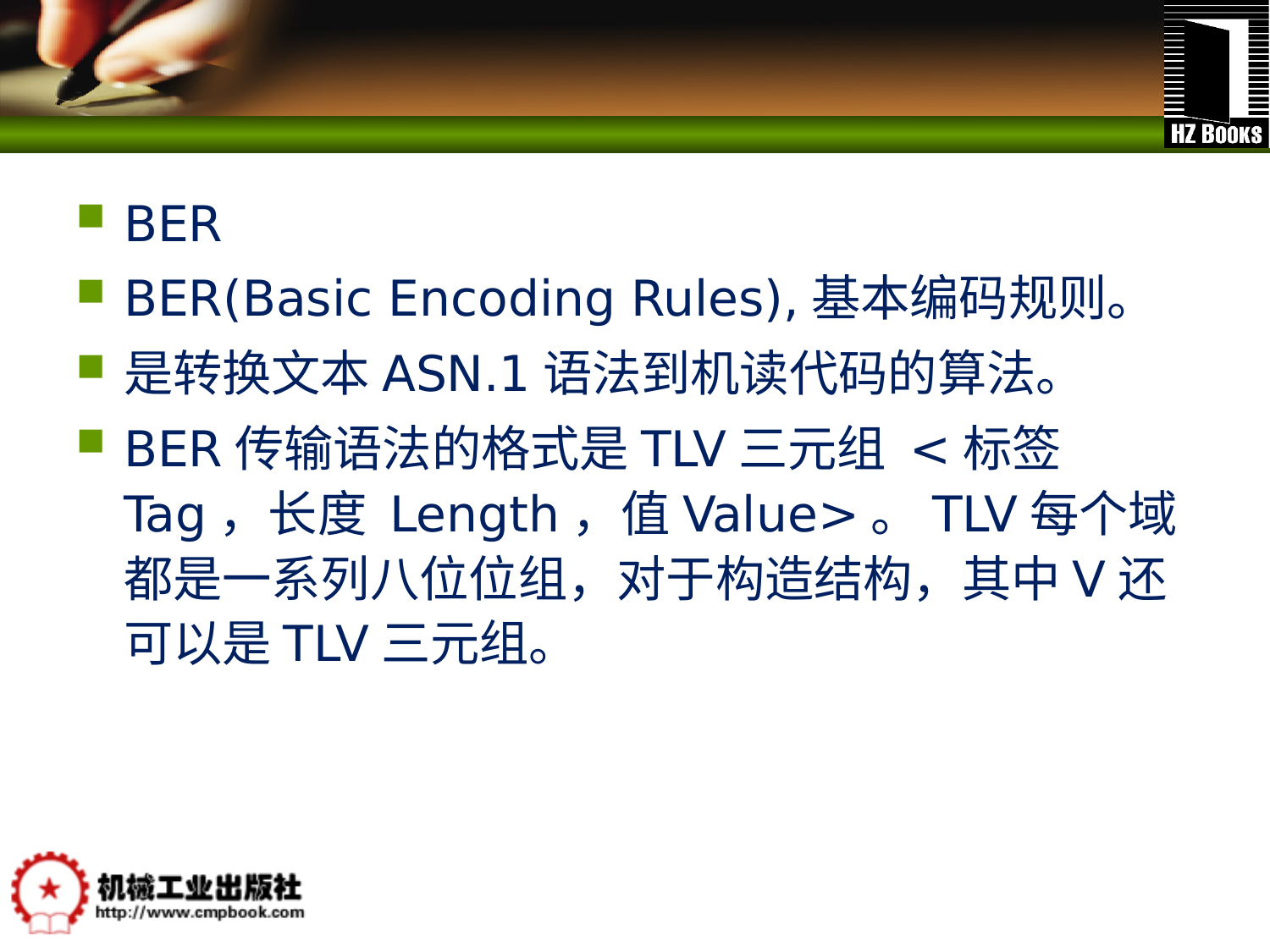

#
BER
BER(Basic Encoding Rules),基本编码规则。
是转换文本ASN.1语法到机读代码的算法。
BER传输语法的格式是TLV三元组 <标签Tag，长度 Length，值Value>。TLV每个域都是一系列八位位组，对于构造结构，其中V还可以是TLV三元组。